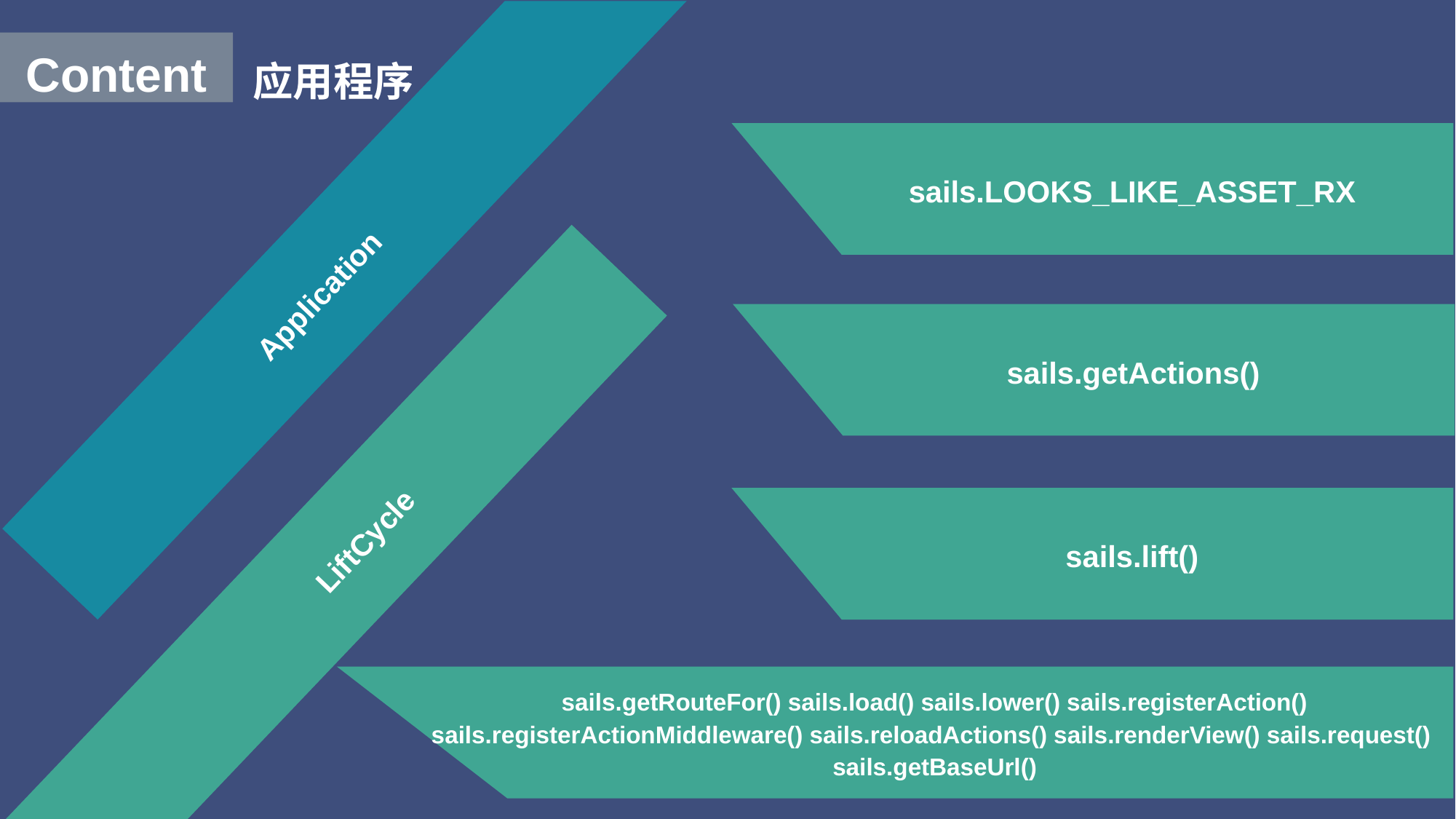

应用程序
Content
sails.LOOKS_LIKE_ASSET_RX
Application
sails.getActions()
sails.lift()
LiftCycle
sails.getRouteFor() sails.load() sails.lower() sails.registerAction() sails.registerActionMiddleware() sails.reloadActions() sails.renderView() sails.request()
sails.getBaseUrl()